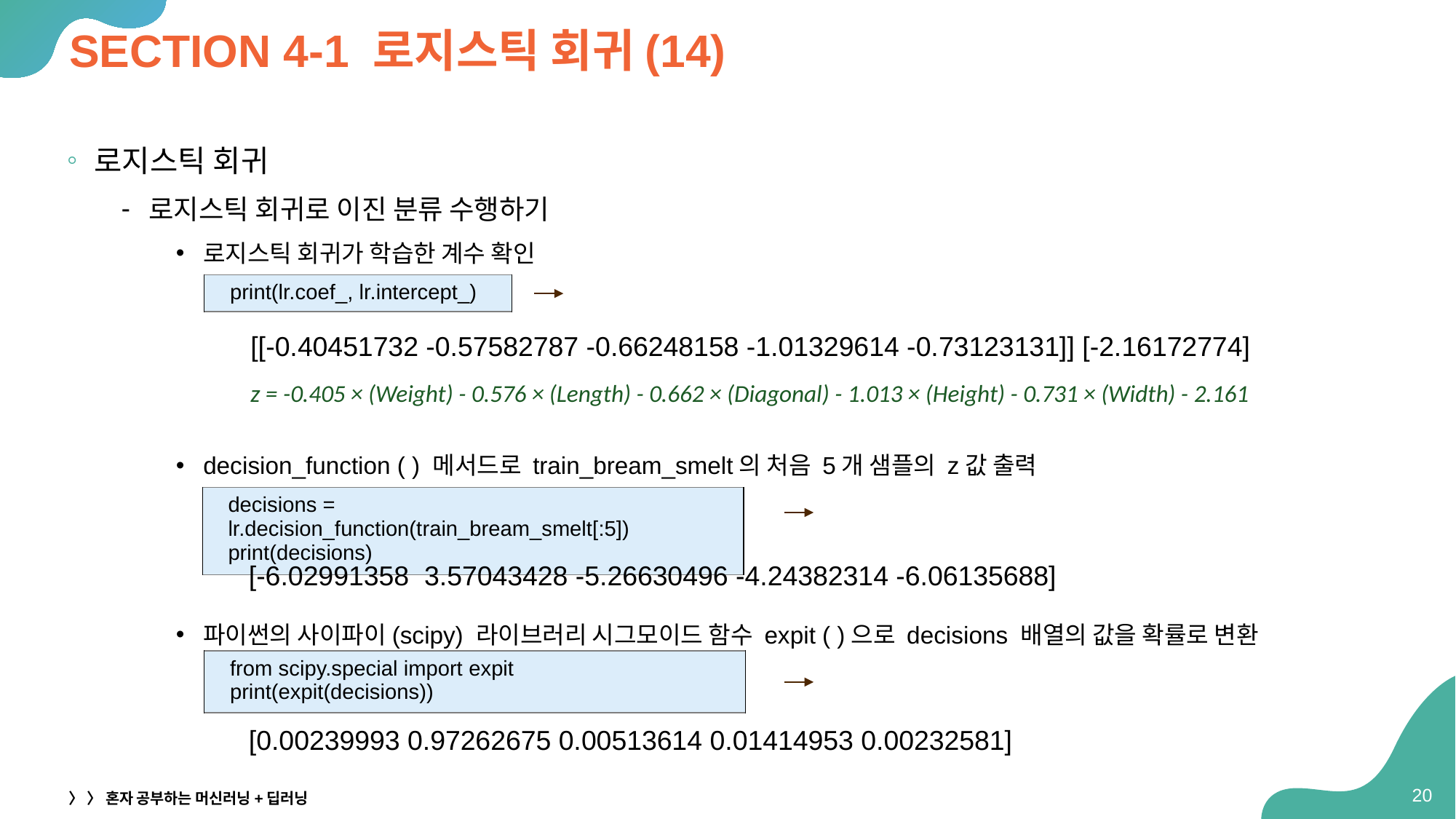

# SECTION 4-1 로지스틱 회귀(14)
로지스틱 회귀
로지스틱 회귀로 이진 분류 수행하기
로지스틱 회귀가 학습한 계수 확인

decision_function ( ) 메서드로 train_bream_smelt의 처음 5개 샘플의 z값 출력

파이썬의 사이파이(scipy) 라이브러리 시그모이드 함수 expit ( )으로 decisions 배열의 값을 확률로 변환

| print(lr.coef\_, lr.intercept\_) |
| --- |
[[-0.40451732 -0.57582787 -0.66248158 -1.01329614 -0.73123131]] [-2.16172774]
z = -0.405 × (Weight) - 0.576 × (Length) - 0.662 × (Diagonal) - 1.013 × (Height) - 0.731 × (Width) - 2.161
| decisions = lr.decision\_function(train\_bream\_smelt[:5]) print(decisions) |
| --- |
[-6.02991358  3.57043428 -5.26630496 -4.24382314 -6.06135688]
| from scipy.special import expit print(expit(decisions)) |
| --- |
[0.00239993 0.97262675 0.00513614 0.01414953 0.00232581]
20
〉 〉 혼자 공부하는 머신러닝+딥러닝